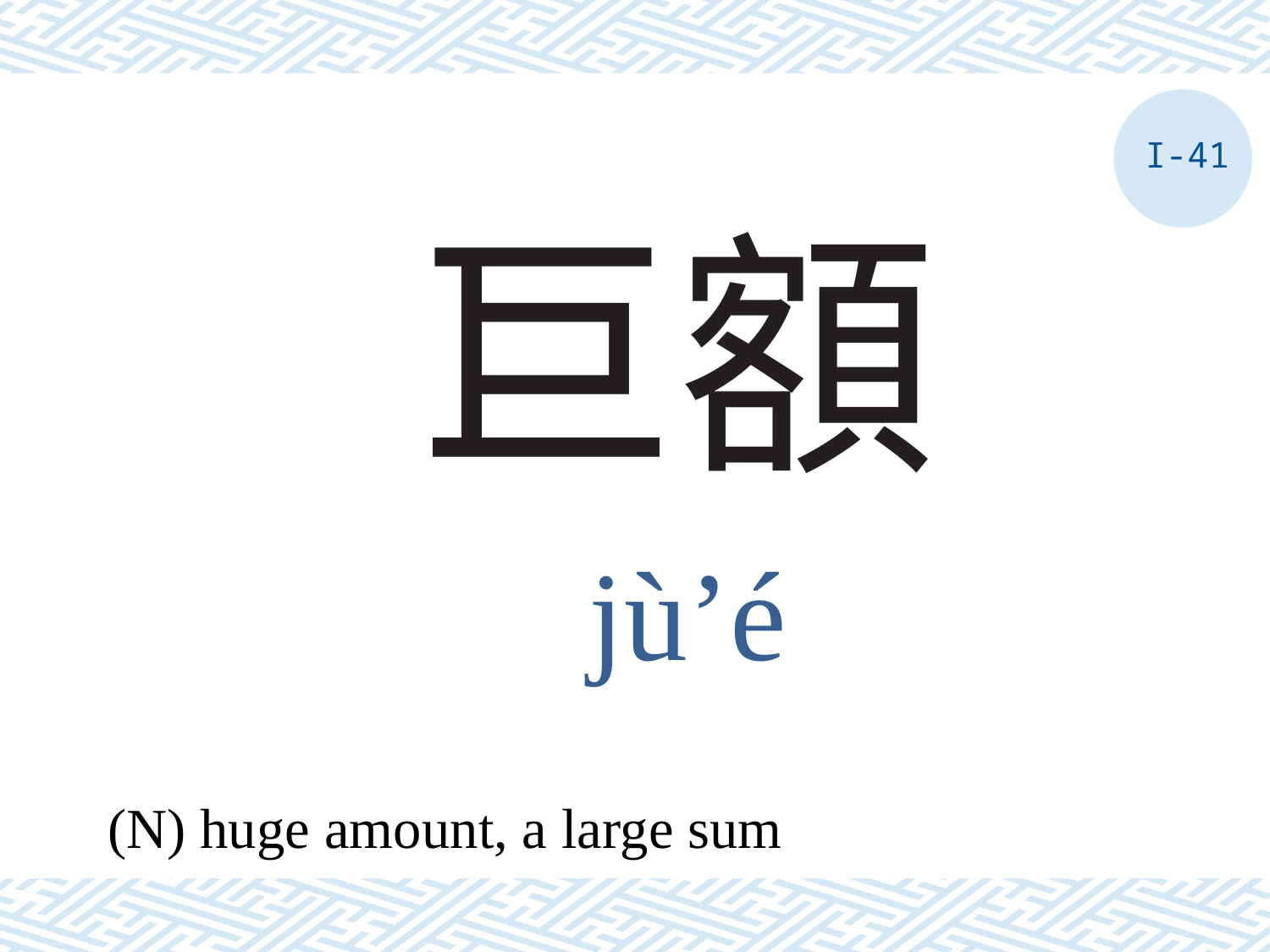

I-41

# 巨額
jù’é
(N) huge amount, a large sum